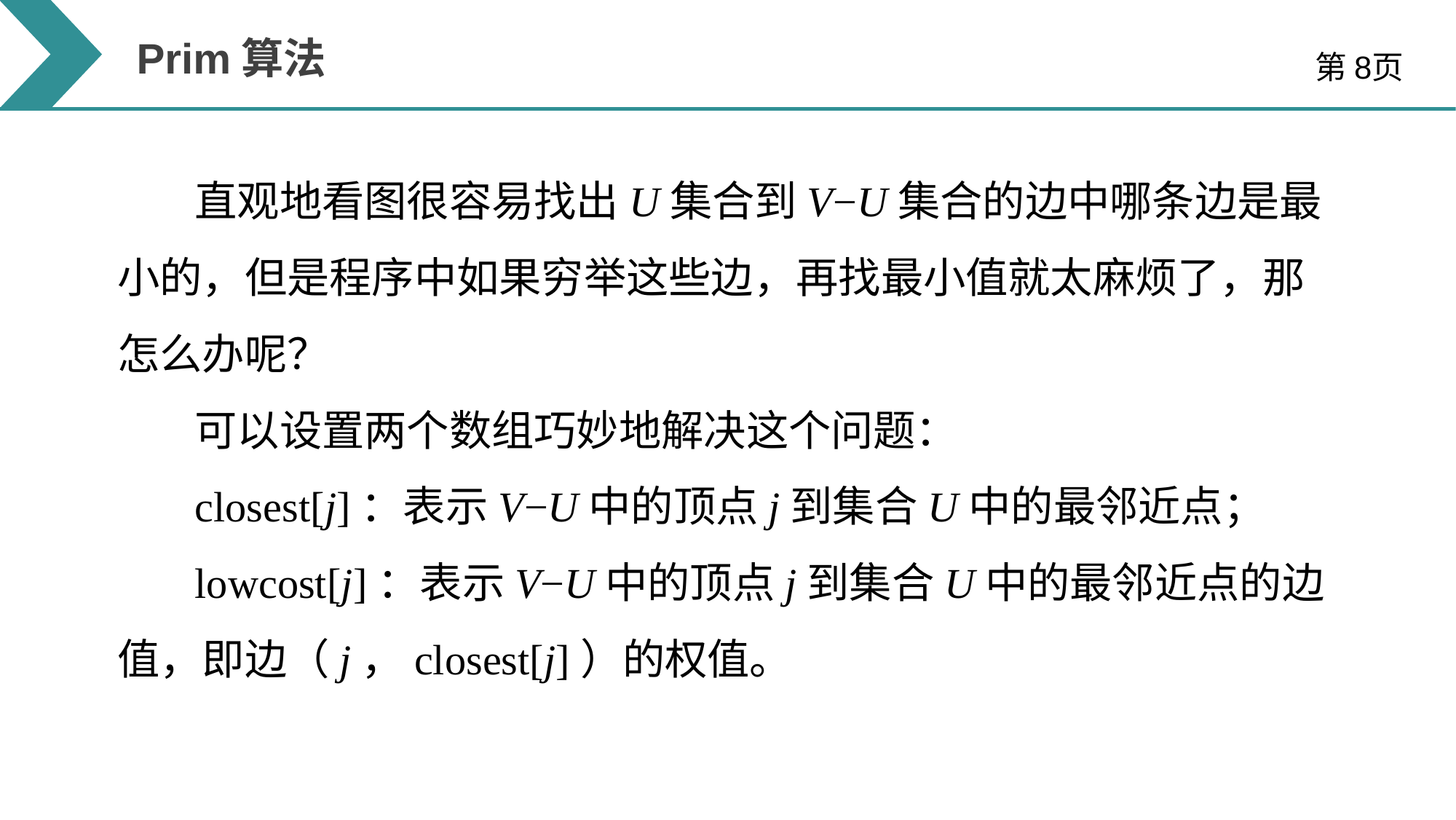

Prim算法
第8页
直观地看图很容易找出U集合到V−U集合的边中哪条边是最小的，但是程序中如果穷举这些边，再找最小值就太麻烦了，那怎么办呢？
可以设置两个数组巧妙地解决这个问题：
closest[j]：表示V−U中的顶点j到集合U中的最邻近点；
lowcost[j]：表示V−U中的顶点j到集合U中的最邻近点的边值，即边（j，closest[j]）的权值。